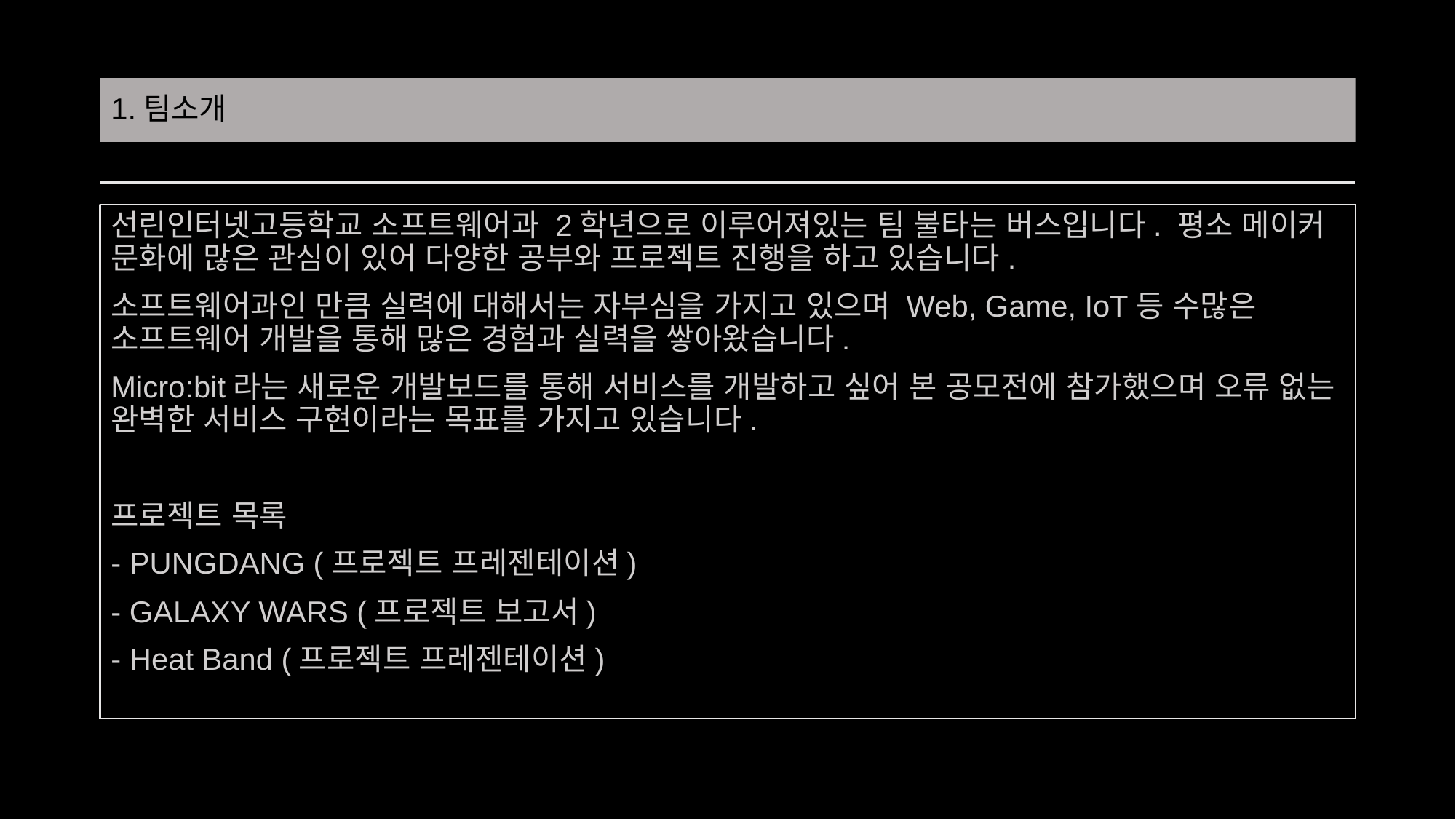

# 1.팀소개
선린인터넷고등학교 소프트웨어과 2학년으로 이루어져있는 팀 불타는 버스입니다. 평소 메이커 문화에 많은 관심이 있어 다양한 공부와 프로젝트 진행을 하고 있습니다.
소프트웨어과인 만큼 실력에 대해서는 자부심을 가지고 있으며 Web, Game, IoT등 수많은 소프트웨어 개발을 통해 많은 경험과 실력을 쌓아왔습니다.
Micro:bit라는 새로운 개발보드를 통해 서비스를 개발하고 싶어 본 공모전에 참가했으며 오류 없는 완벽한 서비스 구현이라는 목표를 가지고 있습니다.

프로젝트 목록
- PUNGDANG (프로젝트 프레젠테이션)
- GALAXY WARS (프로젝트 보고서)
- Heat Band (프로젝트 프레젠테이션)